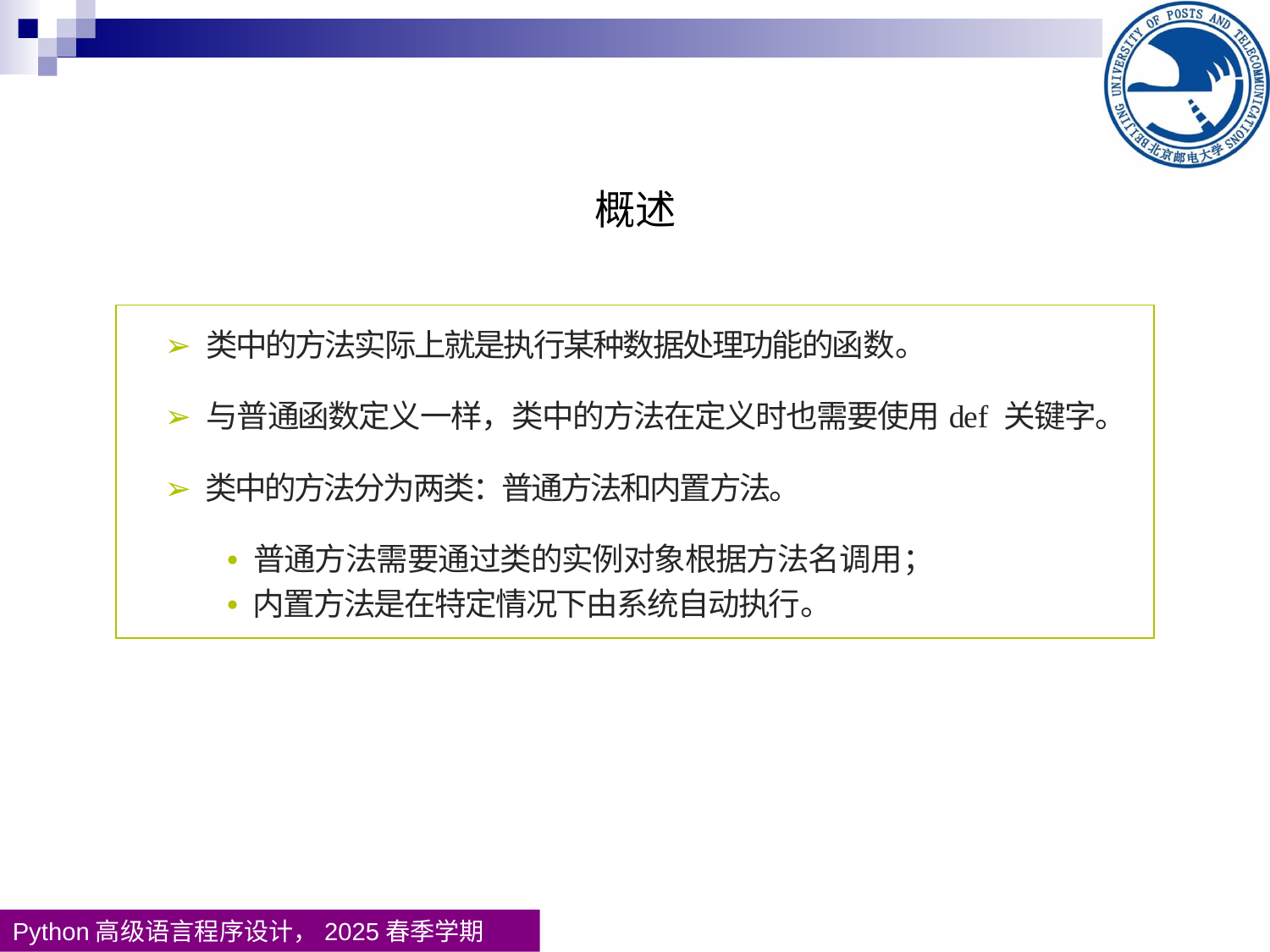

概述
| ➢ 类中的方法实际上就是执行某种数据处理功能的函数。 ➢ 与普通函数定义一样，类中的方法在定义时也需要使用def 关键字。 ➢ 类中的方法分为两类：普通方法和内置方法。 • 普通方法需要通过类的实例对象根据方法名调用； • 内置方法是在特定情况下由系统自动执行。 |
| --- |